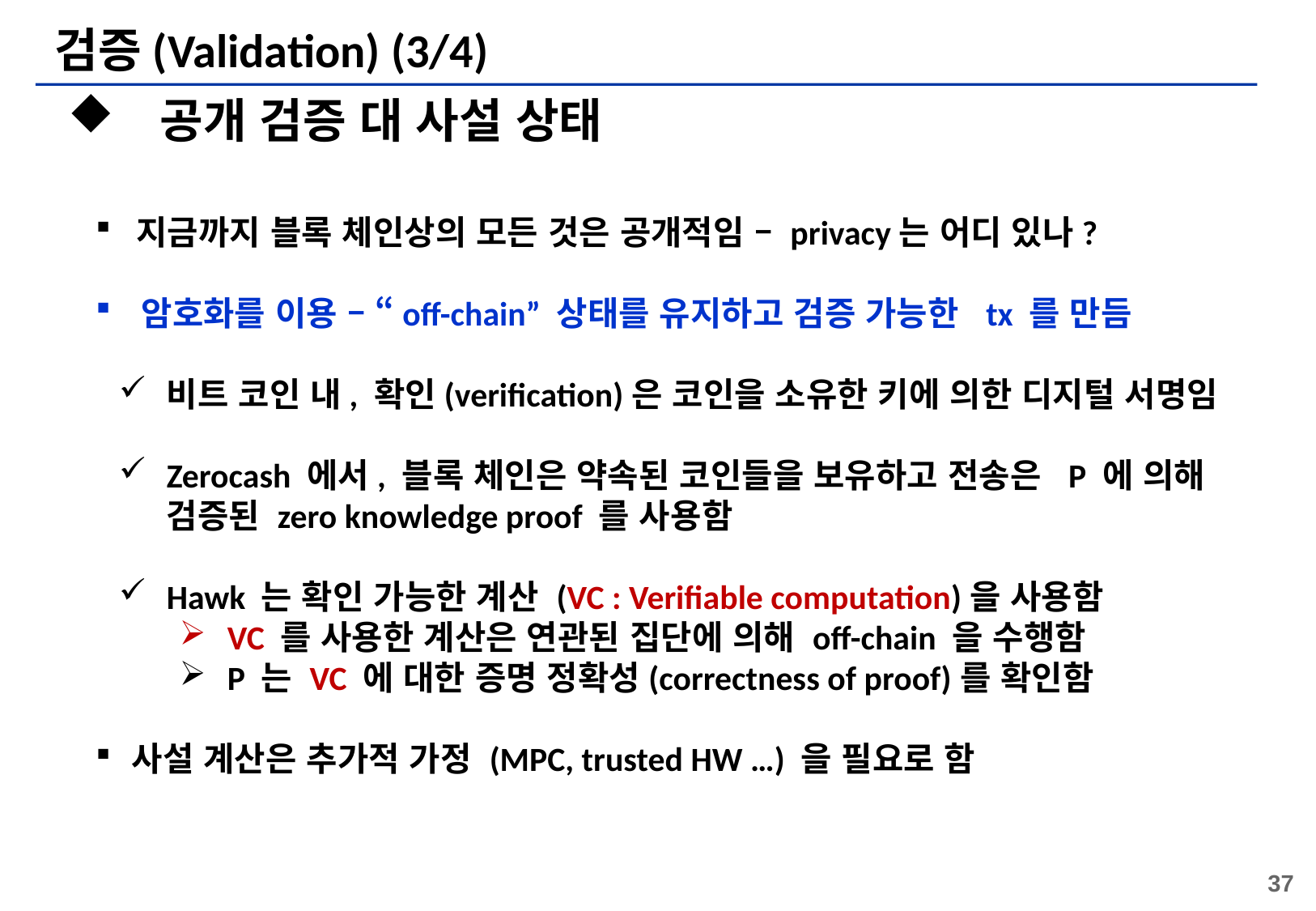

# 검증(Validation) (3/4)
 공개 검증 대 사설 상태

 지금까지 블록 체인상의 모든 것은 공개적임 – privacy는 어디 있나?

암호화를 이용 – “off-chain” 상태를 유지하고 검증 가능한  tx 를 만듬

비트 코인 내, 확인(verification)은 코인을 소유한 키에 의한 디지털 서명임

Zerocash 에서, 블록 체인은 약속된 코인들을 보유하고 전송은  P 에 의해 검증된 zero knowledge proof 를 사용함

Hawk 는 확인 가능한 계산 (VC : Verifiable computation)을 사용함
VC 를 사용한 계산은 연관된 집단에 의해 off-chain 을 수행함
P 는 VC 에 대한 증명 정확성(correctness of proof)를 확인함

사설 계산은 추가적 가정 (MPC, trusted HW …) 을 필요로 함